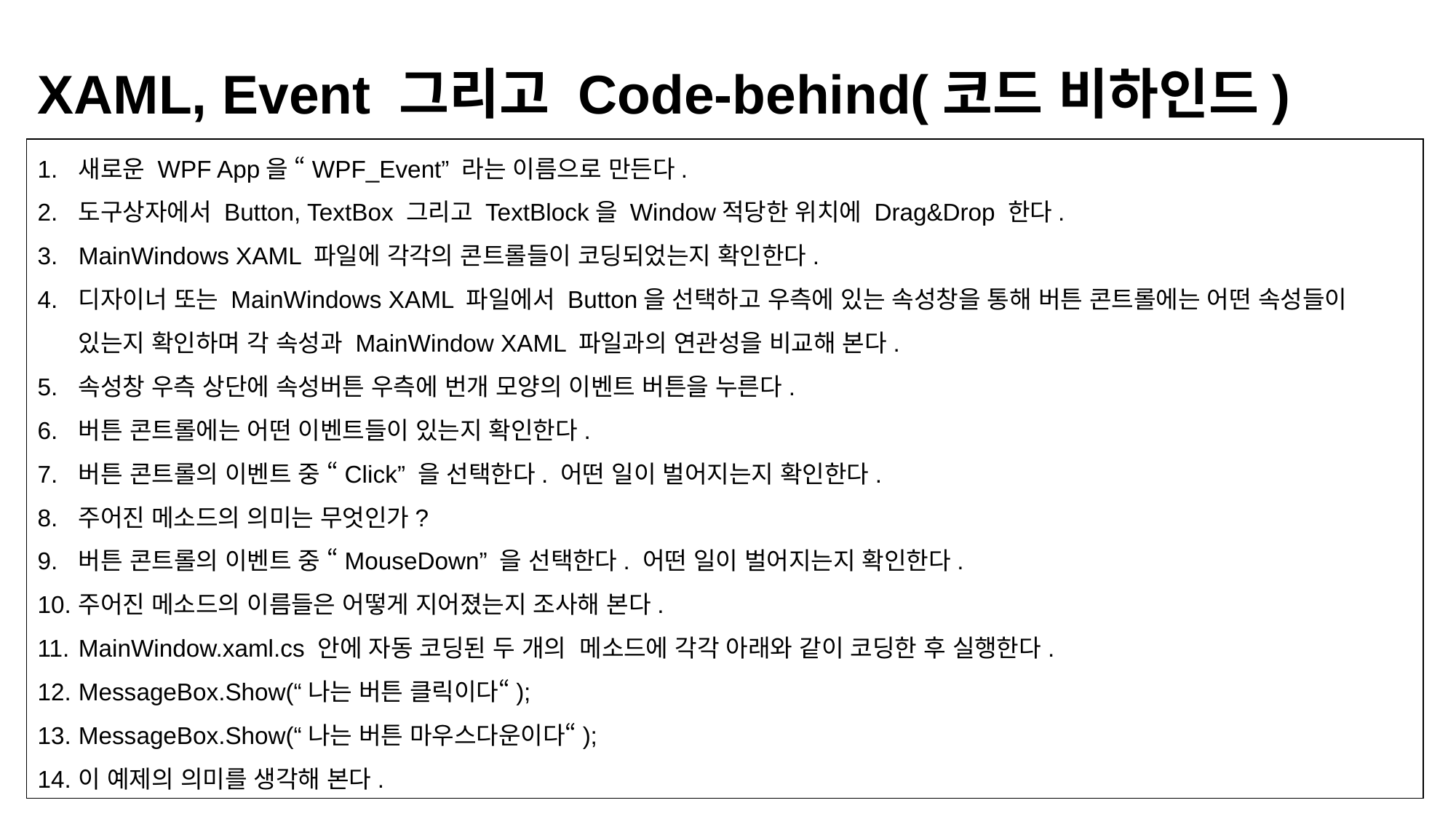

# XAML, Event 그리고 Code-behind(코드 비하인드)
새로운 WPF App을 “WPF_Event” 라는 이름으로 만든다.
도구상자에서 Button, TextBox 그리고 TextBlock을 Window적당한 위치에 Drag&Drop 한다.
MainWindows XAML 파일에 각각의 콘트롤들이 코딩되었는지 확인한다.
디자이너 또는 MainWindows XAML 파일에서 Button을 선택하고 우측에 있는 속성창을 통해 버튼 콘트롤에는 어떤 속성들이 있는지 확인하며 각 속성과 MainWindow XAML 파일과의 연관성을 비교해 본다.
속성창 우측 상단에 속성버튼 우측에 번개 모양의 이벤트 버튼을 누른다.
버튼 콘트롤에는 어떤 이벤트들이 있는지 확인한다.
버튼 콘트롤의 이벤트 중 “Click” 을 선택한다. 어떤 일이 벌어지는지 확인한다.
주어진 메소드의 의미는 무엇인가?
버튼 콘트롤의 이벤트 중 “MouseDown” 을 선택한다. 어떤 일이 벌어지는지 확인한다.
주어진 메소드의 이름들은 어떻게 지어졌는지 조사해 본다.
MainWindow.xaml.cs 안에 자동 코딩된 두 개의  메소드에 각각 아래와 같이 코딩한 후 실행한다.
MessageBox.Show(“나는 버튼 클릭이다“);
MessageBox.Show(“나는 버튼 마우스다운이다“);
이 예제의 의미를 생각해 본다.